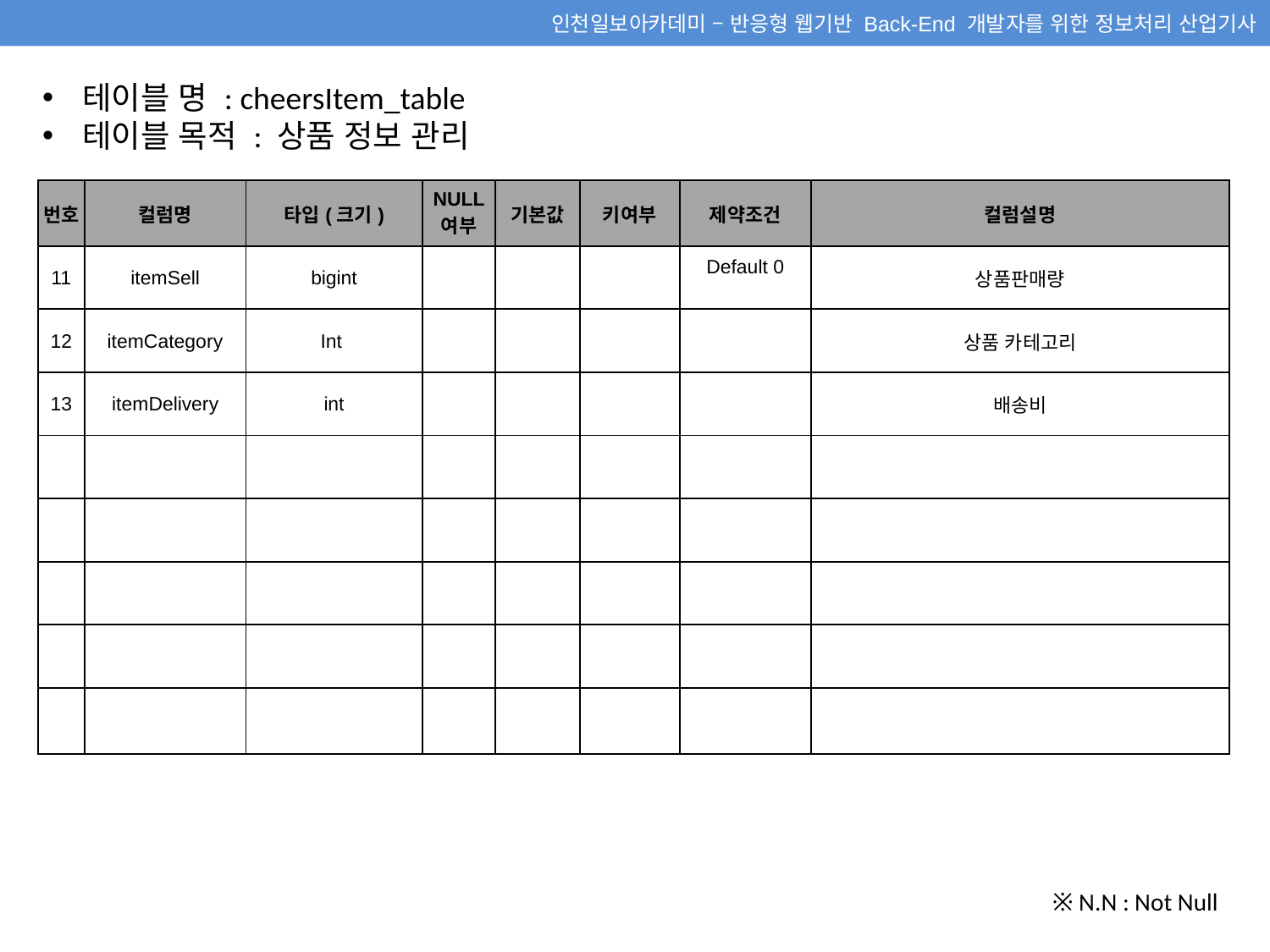

테이블 명 : cheersItem_table
테이블 목적 : 상품 정보 관리
| 번호 | 컬럼명 | 타입(크기) | NULL 여부 | 기본값 | 키여부 | 제약조건 | 컬럼설명 |
| --- | --- | --- | --- | --- | --- | --- | --- |
| 11 | itemSell | bigint |  |  |  | Default 0 | 상품판매량 |
| 12 | itemCategory | Int |  |  |  |  | 상품 카테고리 |
| 13 | itemDelivery | int |  |  |  |  | 배송비 |
|  |  |  |  |  |  |  |  |
|  |  |  |  |  |  |  |  |
|  |  |  |  |  |  |  |  |
|  |  |  |  |  |  |  |  |
|  |  |  |  |  |  |  |  |
※ N.N : Not Null